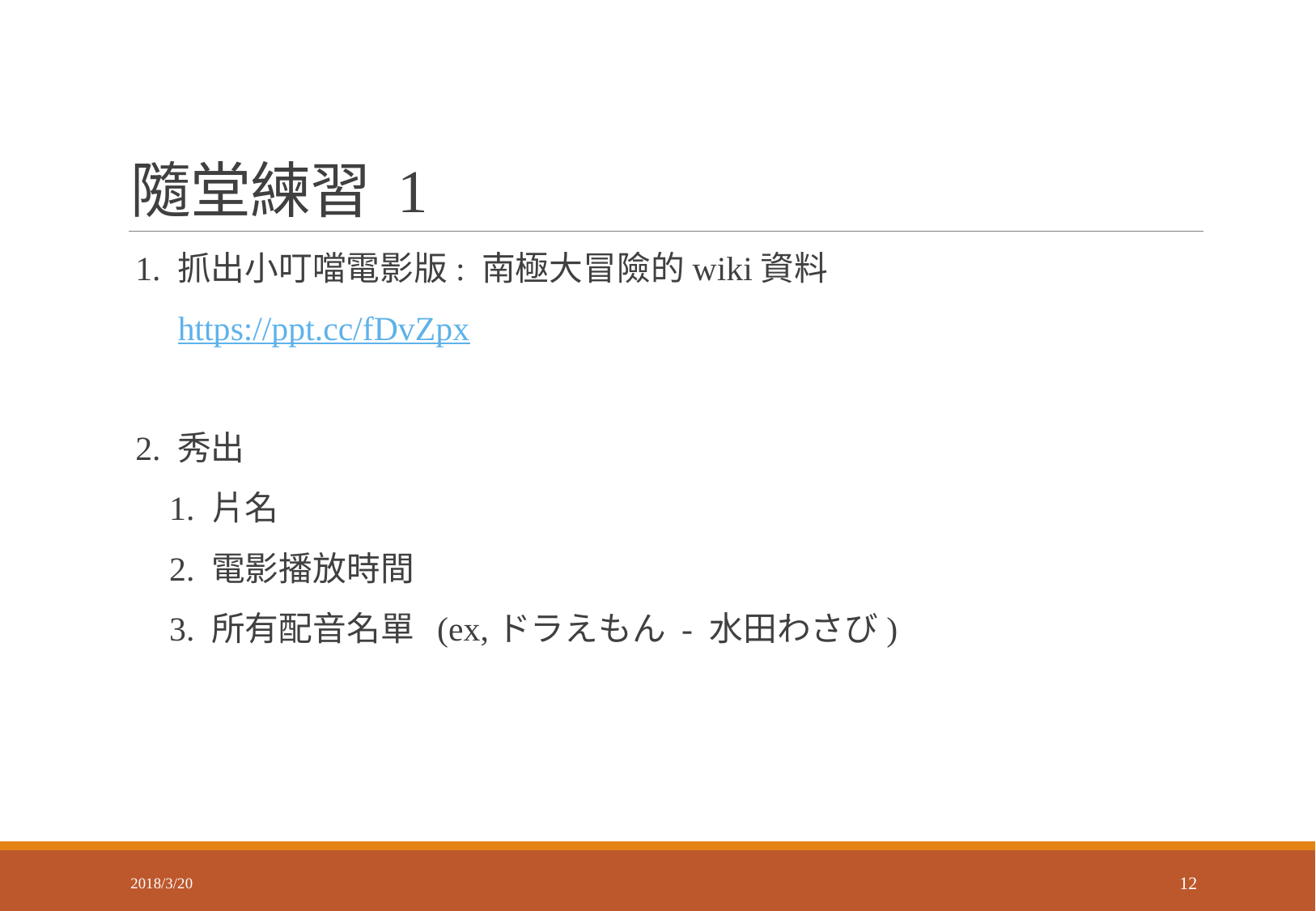

# 隨堂練習 1
  1. 抓出小叮噹電影版: 南極大冒險的wiki資料
       https://ppt.cc/fDvZpx

  2. 秀出
      1. 片名
      2. 電影播放時間
      3. 所有配音名單  (ex,ドラえもん - 水田わさび)
2018/3/20
12